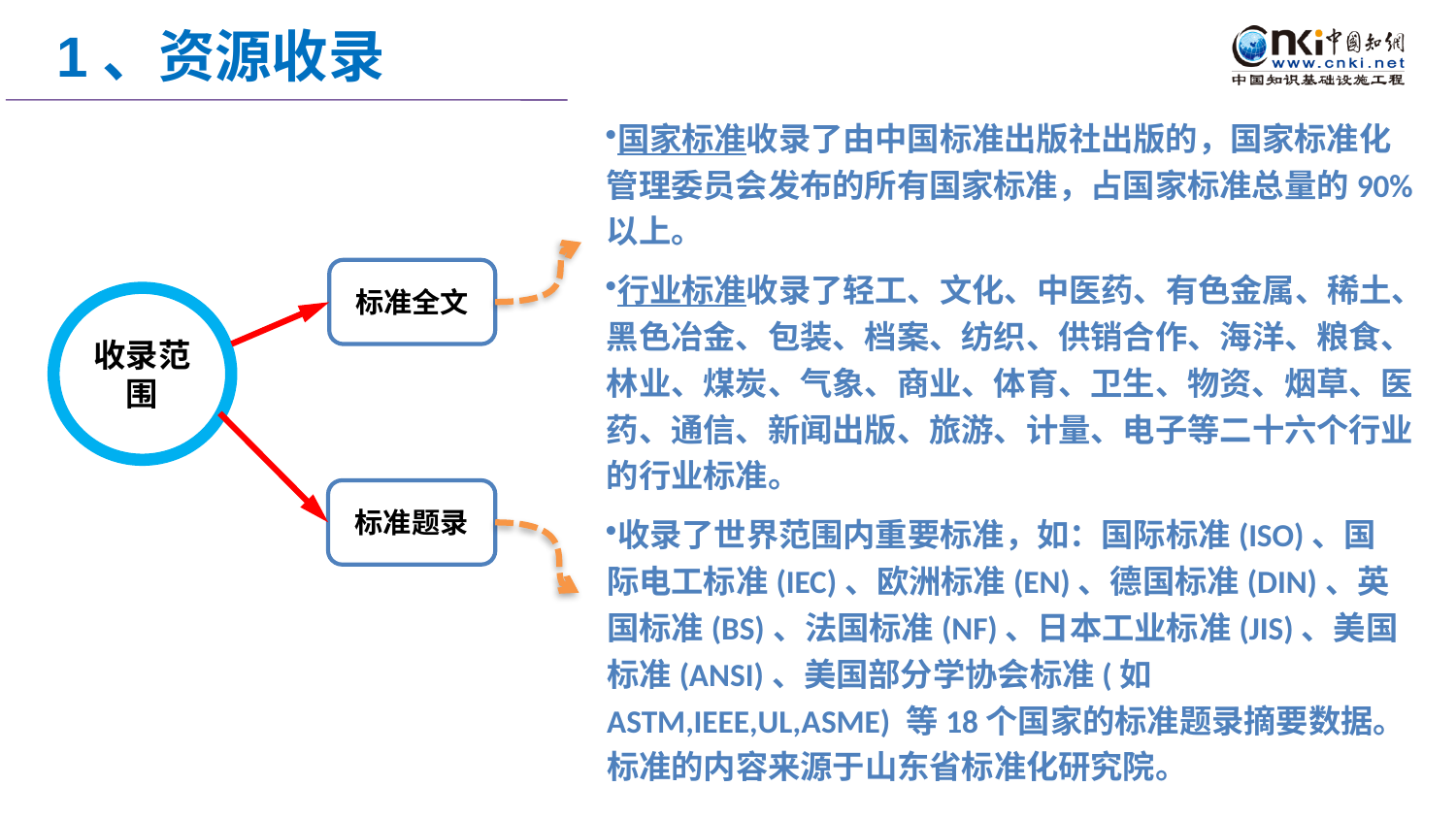

1、资源收录
国家标准收录了由中国标准出版社出版的，国家标准化管理委员会发布的所有国家标准，占国家标准总量的90%以上。
行业标准收录了轻工、文化、中医药、有色金属、稀土、黑色冶金、包装、档案、纺织、供销合作、海洋、粮食、林业、煤炭、气象、商业、体育、卫生、物资、烟草、医药、通信、新闻出版、旅游、计量、电子等二十六个行业的行业标准。
标准全文
收录范围

标准题录
收录了世界范围内重要标准，如：国际标准(ISO)、国际电工标准(IEC)、欧洲标准(EN)、德国标准(DIN)、英国标准(BS)、法国标准(NF)、日本工业标准(JIS)、美国标准(ANSI)、美国部分学协会标准(如 ASTM,IEEE,UL,ASME) 等18个国家的标准题录摘要数据。标准的内容来源于山东省标准化研究院。